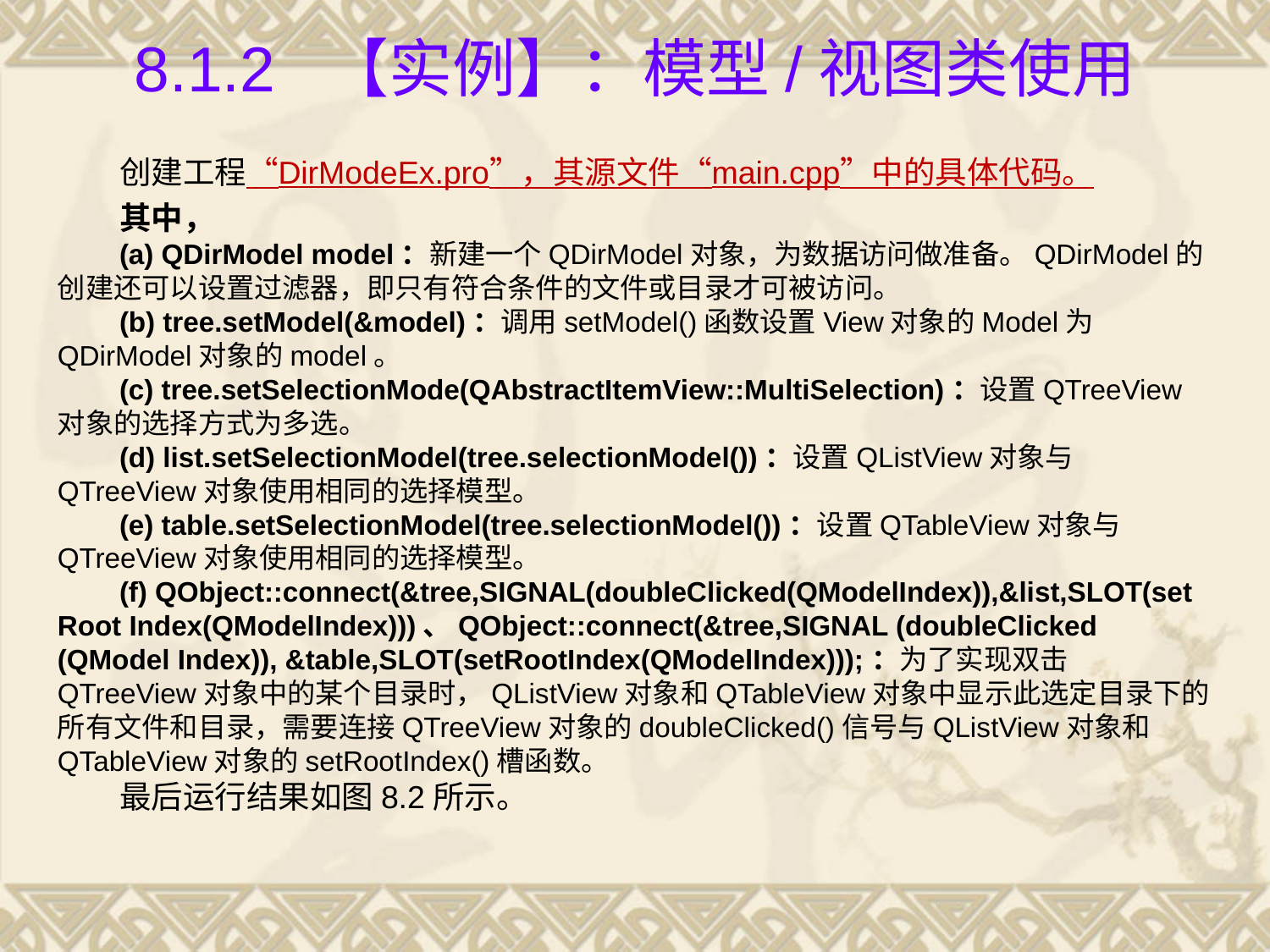

# 8.1.2  【实例】：模型/视图类使用
创建工程“DirModeEx.pro”，其源文件“main.cpp”中的具体代码。
其中，
(a) QDirModel model：新建一个QDirModel对象，为数据访问做准备。QDirModel的创建还可以设置过滤器，即只有符合条件的文件或目录才可被访问。
(b) tree.setModel(&model)：调用setModel()函数设置View对象的Model为QDirModel对象的model。
(c) tree.setSelectionMode(QAbstractItemView::MultiSelection)：设置QTreeView对象的选择方式为多选。
(d) list.setSelectionModel(tree.selectionModel())：设置QListView对象与QTreeView对象使用相同的选择模型。
(e) table.setSelectionModel(tree.selectionModel())：设置QTableView对象与QTreeView对象使用相同的选择模型。
(f) QObject::connect(&tree,SIGNAL(doubleClicked(QModelIndex)),&list,SLOT(setRoot Index(QModelIndex)))、QObject::connect(&tree,SIGNAL (doubleClicked (QModel Index)), &table,SLOT(setRootIndex(QModelIndex)));：为了实现双击QTreeView对象中的某个目录时，QListView对象和QTableView对象中显示此选定目录下的所有文件和目录，需要连接QTreeView对象的doubleClicked()信号与QListView对象和QTableView对象的setRootIndex()槽函数。
最后运行结果如图8.2所示。